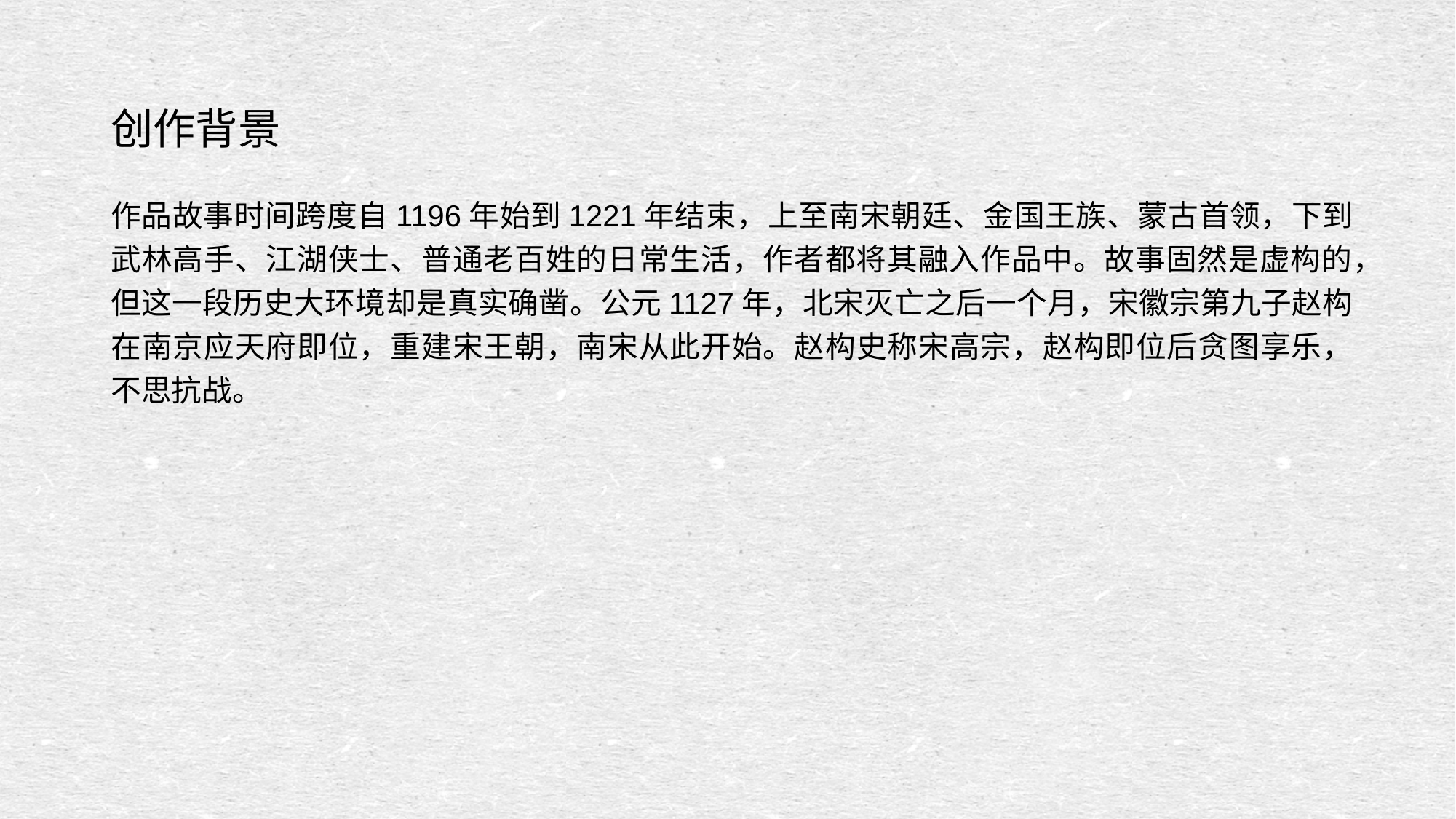

# 创作背景
作品故事时间跨度自1196年始到1221年结束，上至南宋朝廷、金国王族、蒙古首领，下到武林高手、江湖侠士、普通老百姓的日常生活，作者都将其融入作品中。故事固然是虚构的，但这一段历史大环境却是真实确凿。公元1127年，北宋灭亡之后一个月，宋徽宗第九子赵构在南京应天府即位，重建宋王朝，南宋从此开始。赵构史称宋高宗，赵构即位后贪图享乐，不思抗战。